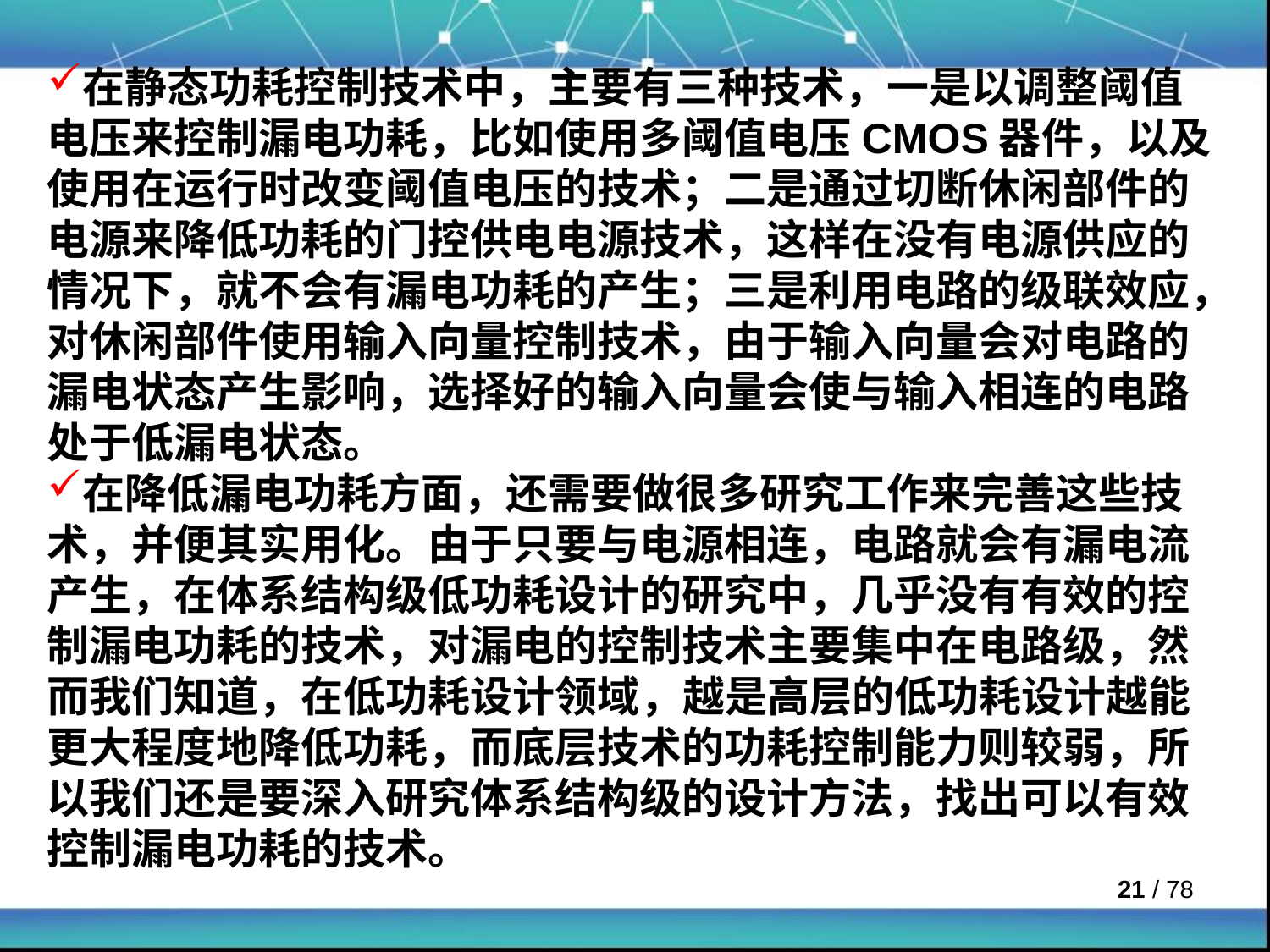

在静态功耗控制技术中，主要有三种技术，一是以调整阈值电压来控制漏电功耗，比如使用多阈值电压CMOS器件，以及使用在运行时改变阈值电压的技术；二是通过切断休闲部件的电源来降低功耗的门控供电电源技术，这样在没有电源供应的情况下，就不会有漏电功耗的产生；三是利用电路的级联效应，对休闲部件使用输入向量控制技术，由于输入向量会对电路的漏电状态产生影响，选择好的输入向量会使与输入相连的电路处于低漏电状态。
在降低漏电功耗方面，还需要做很多研究工作来完善这些技术，并便其实用化。由于只要与电源相连，电路就会有漏电流产生，在体系结构级低功耗设计的研究中，几乎没有有效的控制漏电功耗的技术，对漏电的控制技术主要集中在电路级，然而我们知道，在低功耗设计领域，越是高层的低功耗设计越能更大程度地降低功耗，而底层技术的功耗控制能力则较弱，所以我们还是要深入研究体系结构级的设计方法，找出可以有效控制漏电功耗的技术。
21 / 78